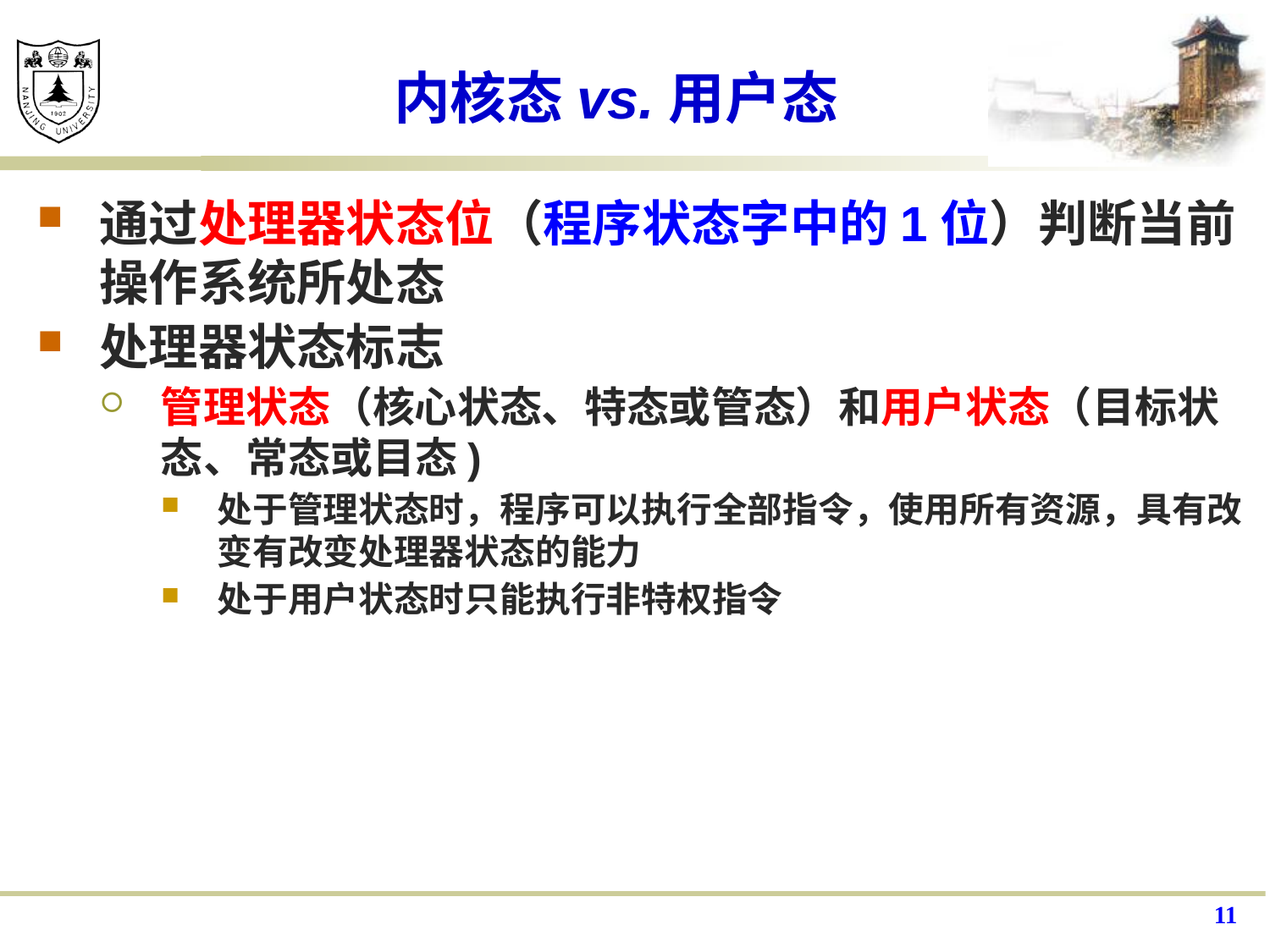

内核态vs.用户态

通过处理器状态位（程序状态字中的1位）判断当前操作系统所处态
处理器状态标志
管理状态（核心状态、特态或管态）和用户状态（目标状态、常态或目态)
处于管理状态时，程序可以执行全部指令，使用所有资源，具有改变有改变处理器状态的能力
处于用户状态时只能执行非特权指令

11